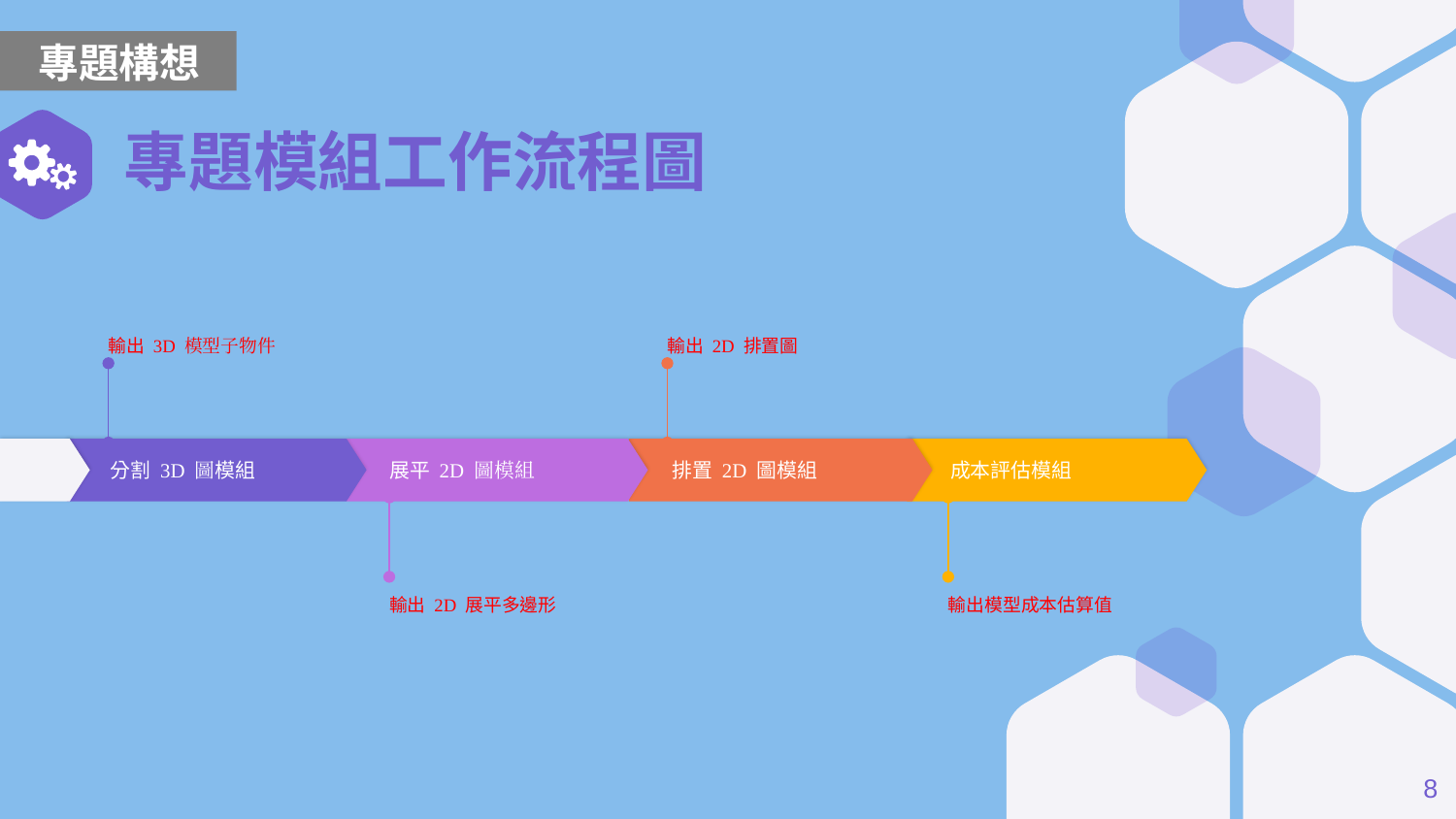

專題構想
# 專題模組工作流程圖

輸出 3D 模型子物件
輸出 2D 排置圖

分割 3D 圖模組
展平 2D 圖模組
排置 2D 圖模組
成本評估模組
輸出模型成本估算值
輸出 2D 展平多邊形
8